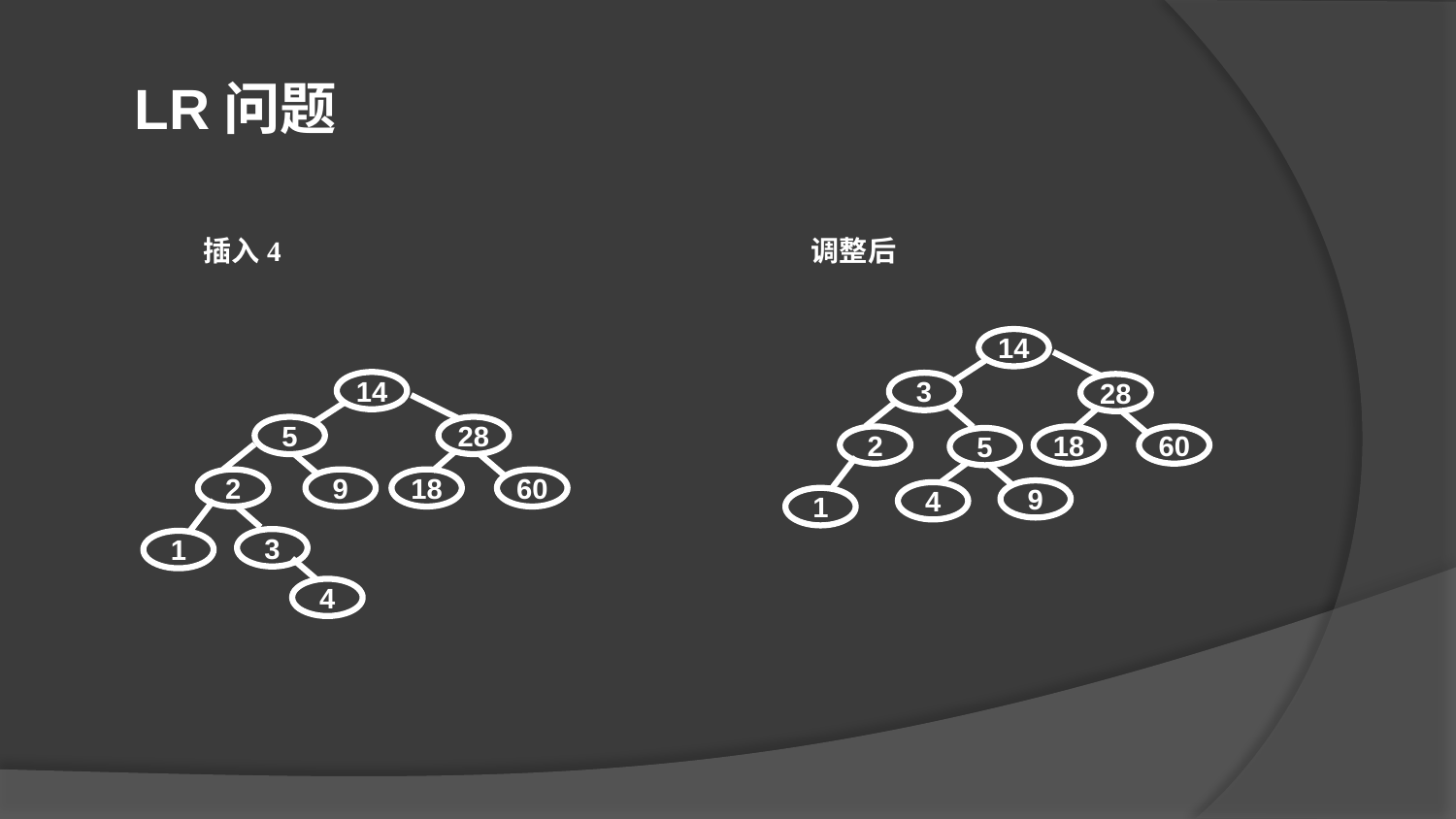

LR问题
插入4
调整后
14

3
28

2
18
60
5

9
4
1
14

5
28

2
9
18
60

3
1

4